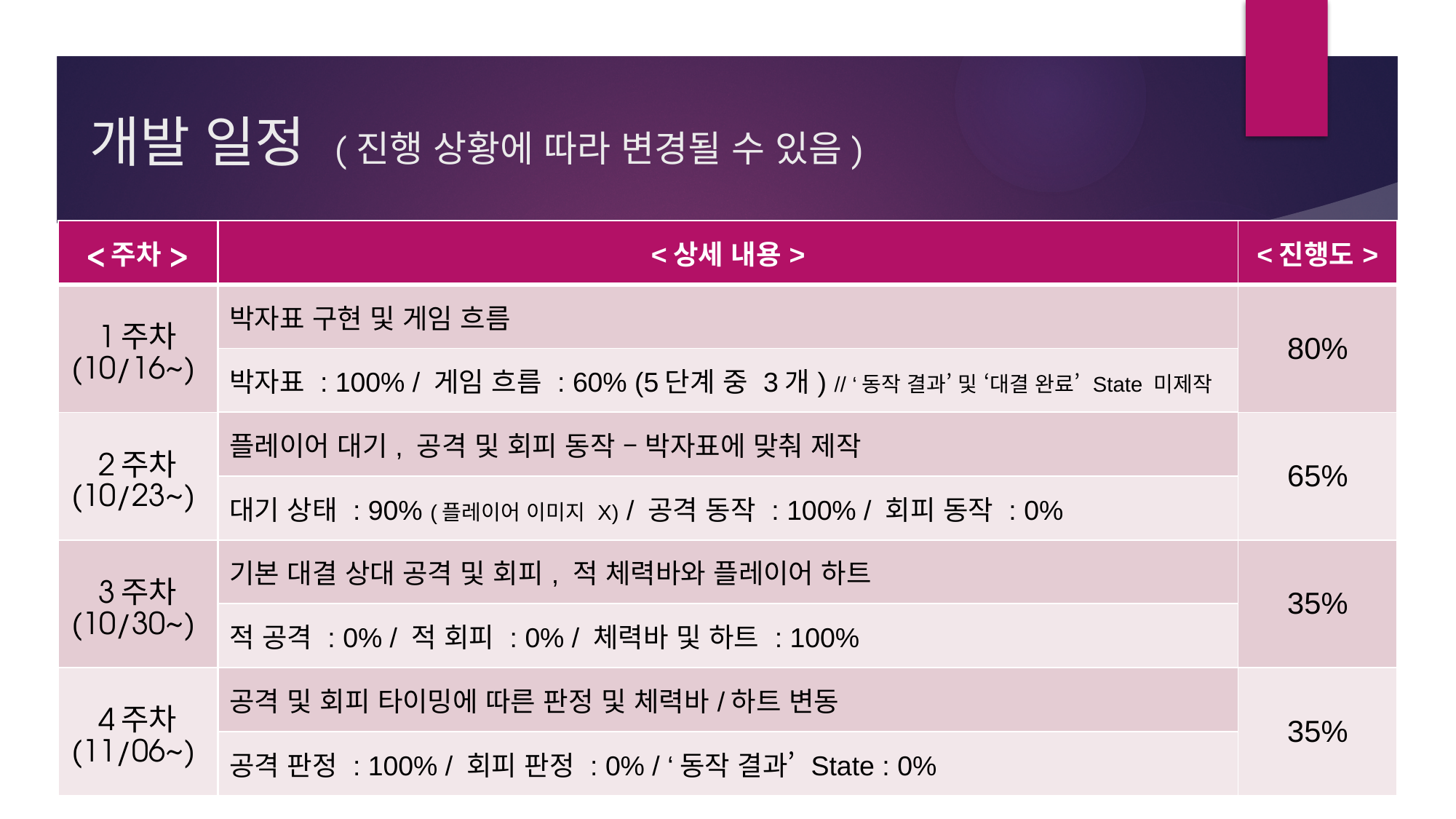

# 개발 일정 (진행 상황에 따라 변경될 수 있음)
| <주차> |
| --- |
| 1주차 (10/16~) |
| 2주차 (10/23~) |
| 3주차 (10/30~) |
| 4주차 (11/06~) |
| <상세 내용> |
| --- |
| 박자표 구현 및 게임 흐름 |
| 박자표 : 100% / 게임 흐름 : 60% (5단계 중 3개) // ‘동작 결과’ 및 ‘대결 완료’ State 미제작 |
| 플레이어 대기, 공격 및 회피 동작 – 박자표에 맞춰 제작 |
| 대기 상태 : 90% (플레이어 이미지 X) / 공격 동작 : 100% / 회피 동작 : 0% |
| 기본 대결 상대 공격 및 회피, 적 체력바와 플레이어 하트 |
| 적 공격 : 0% / 적 회피 : 0% / 체력바 및 하트 : 100% |
| 공격 및 회피 타이밍에 따른 판정 및 체력바/하트 변동 |
| 공격 판정 : 100% / 회피 판정 : 0% / ‘동작 결과’ State : 0% |
| <진행도> |
| --- |
| 80% |
| 65% |
| 35% |
| 35% |